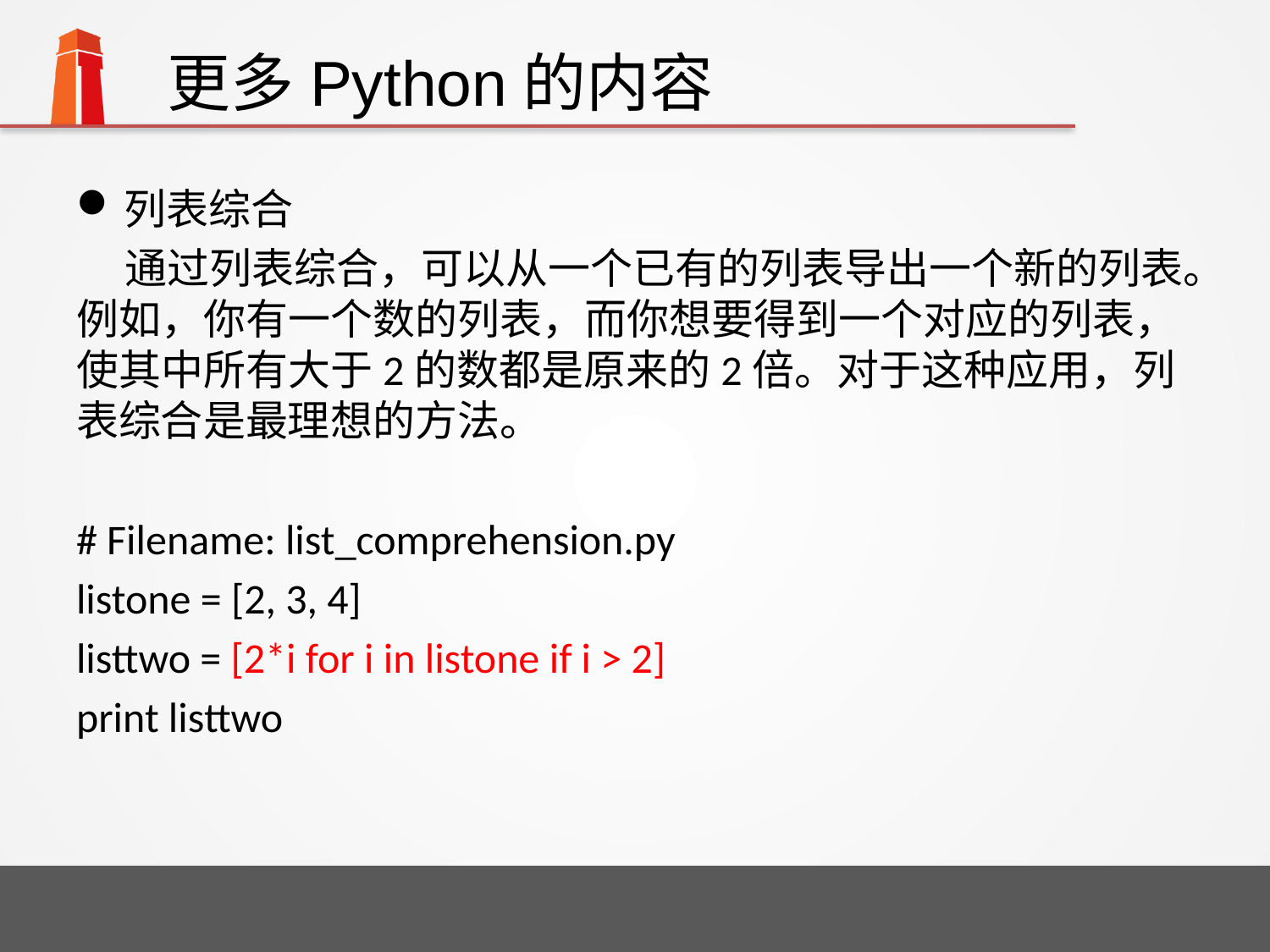

# 更多Python的内容
列表综合
    通过列表综合，可以从一个已有的列表导出一个新的列表。例如，你有一个数的列表，而你想要得到一个对应的列表，使其中所有大于2的数都是原来的2倍。对于这种应用，列表综合是最理想的方法。

# Filename: list_comprehension.py
listone = [2, 3, 4]
listtwo = [2*i for i in listone if i > 2]
print listtwo